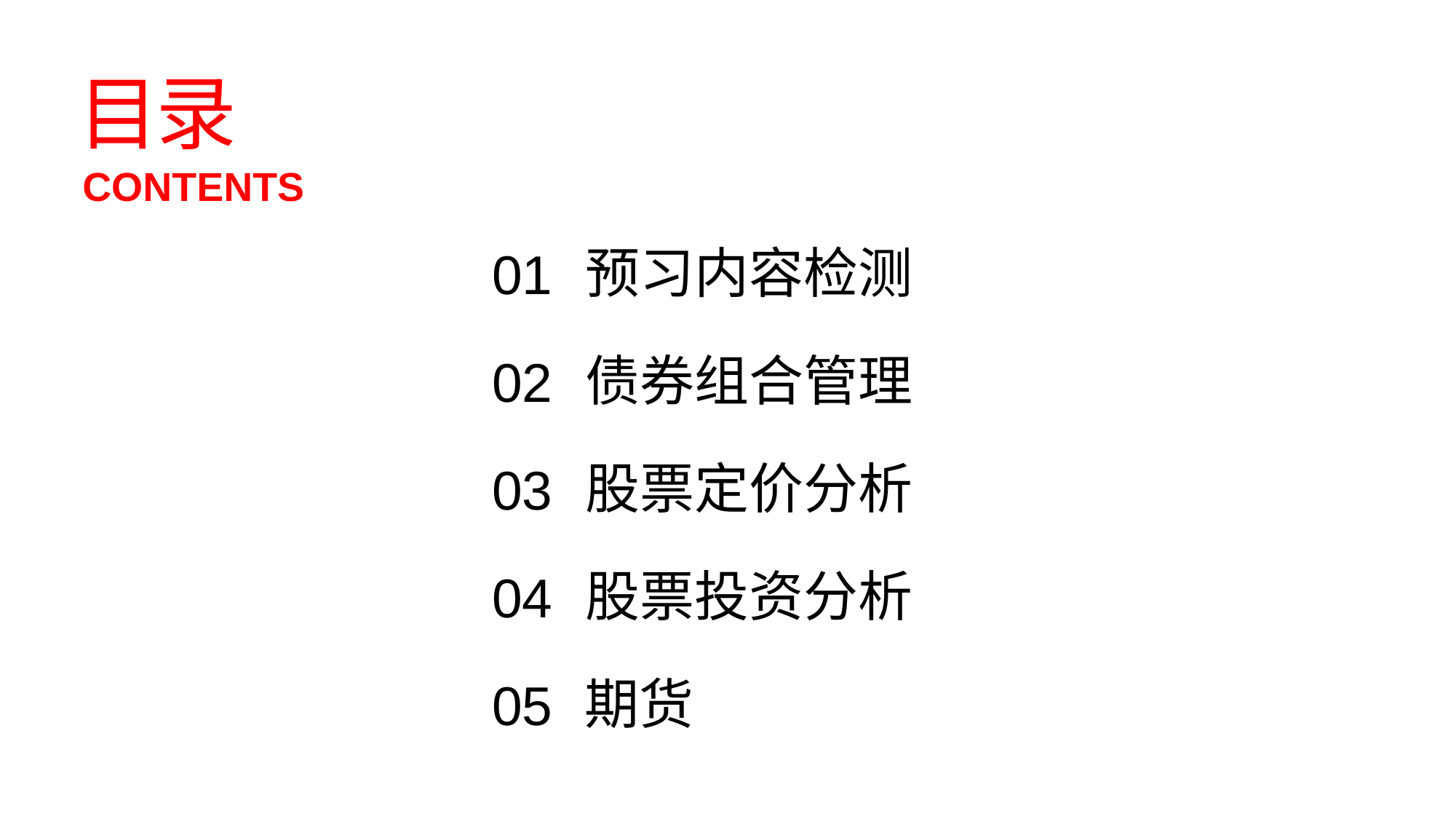

目录
CONTENTS
预习内容检测
01
债券组合管理
02
股票定价分析
03
股票投资分析
04
期货
05